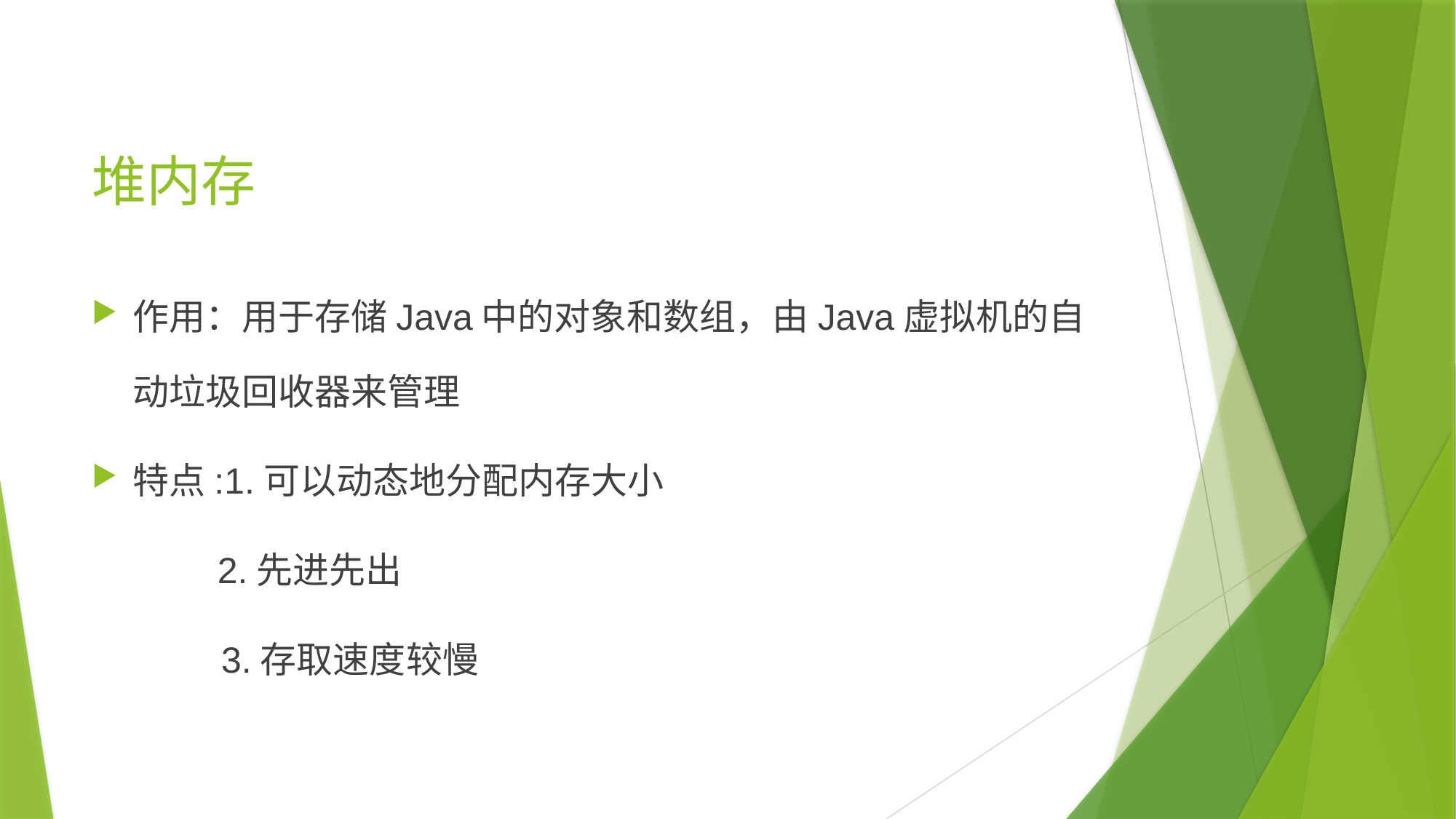

# 堆内存
作用：用于存储Java中的对象和数组，由Java虚拟机的自动垃圾回收器来管理
特点:1.可以动态地分配内存大小
  2.先进先出
  3.存取速度较慢